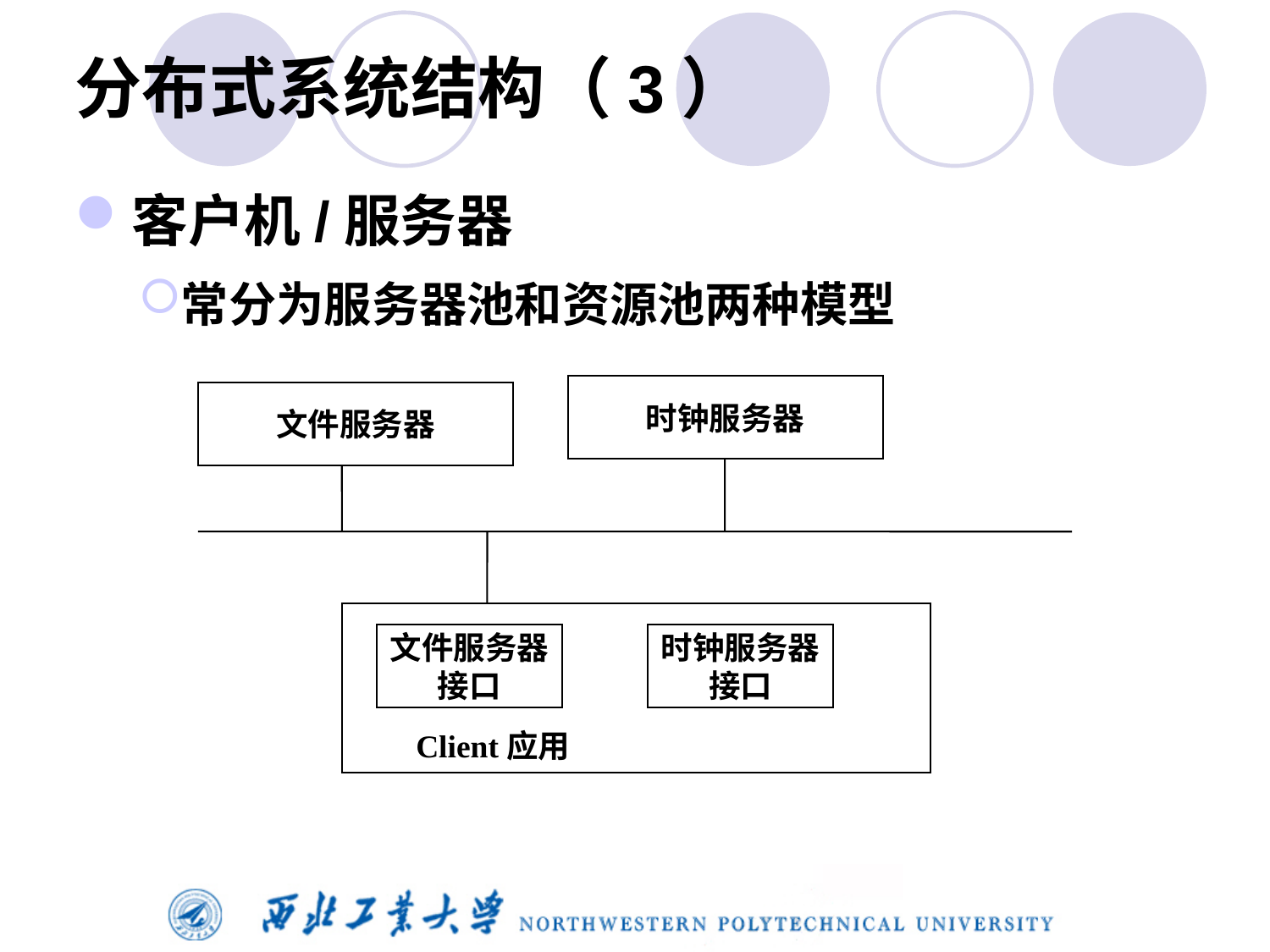

# 分布式系统结构（3）
客户机/服务器
常分为服务器池和资源池两种模型
时钟服务器
文件服务器

文件服务器
接口
时钟服务器
接口
Client应用